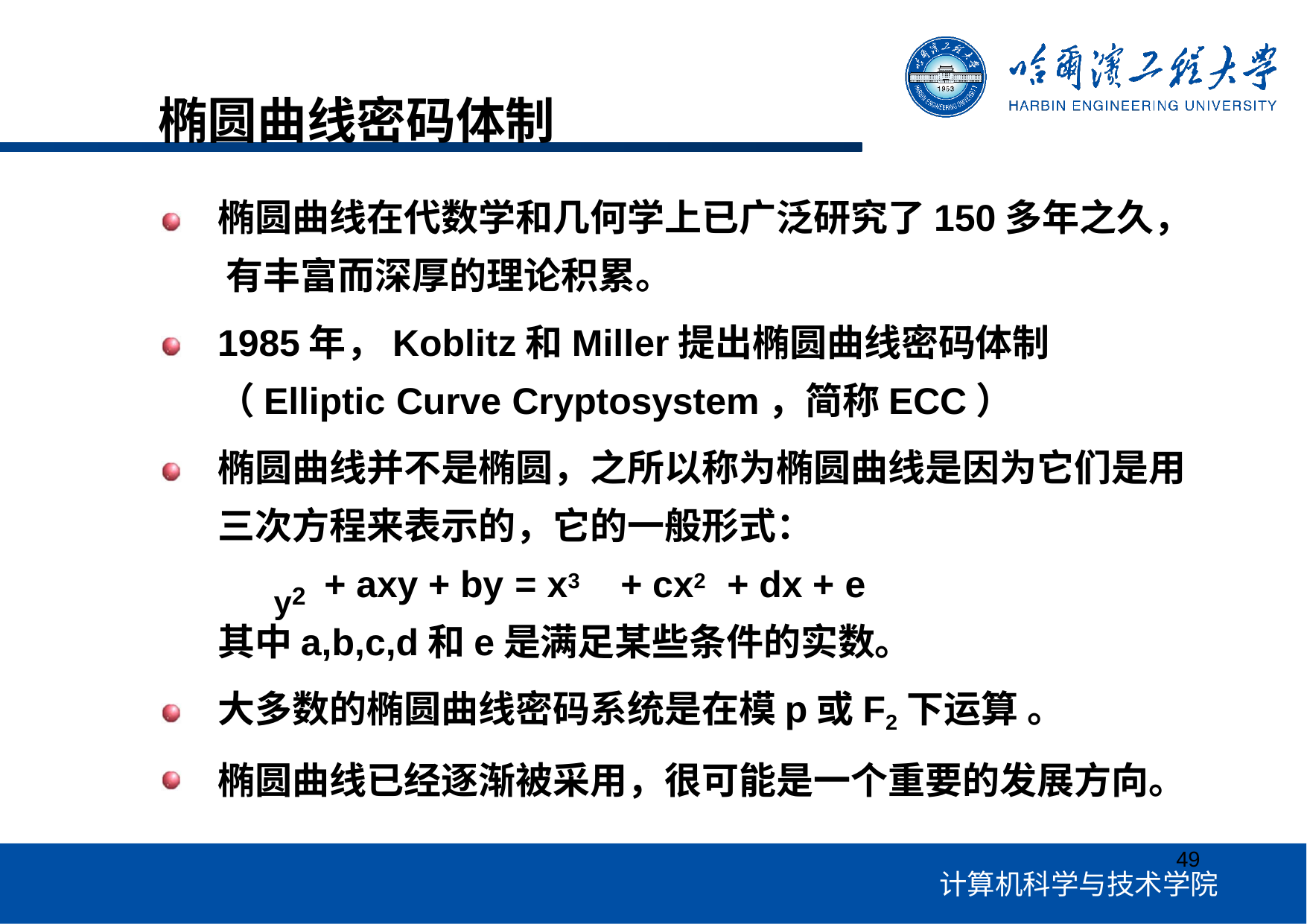

# 椭圆曲线密码体制
椭圆曲线在代数学和几何学上已广泛研究了150多年之久， 有丰富而深厚的理论积累。
1985年，Koblitz和Miller提出椭圆曲线密码体制
（Elliptic Curve Cryptosystem，简称ECC）
椭圆曲线并不是椭圆，之所以称为椭圆曲线是因为它们是用 三次方程来表示的，它的一般形式：

y2
+ axy + by = x3	+ cx2	+ dx + e
其中a,b,c,d和e是满足某些条件的实数。
大多数的椭圆曲线密码系统是在模p或F2下运算 。
椭圆曲线已经逐渐被采用，很可能是一个重要的发展方向。

49